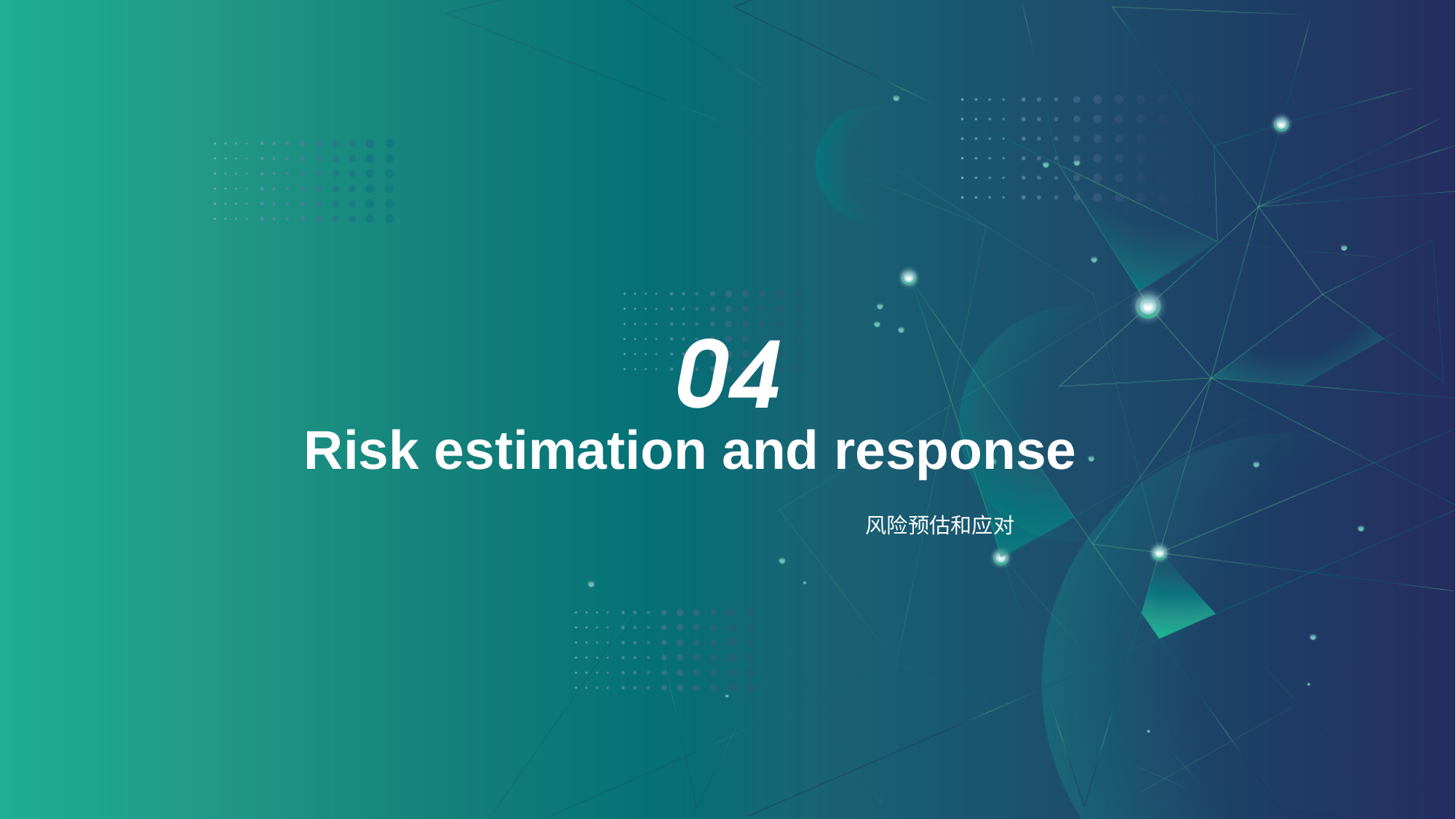

0
4
Risk estimation and response
 风险预估和应对